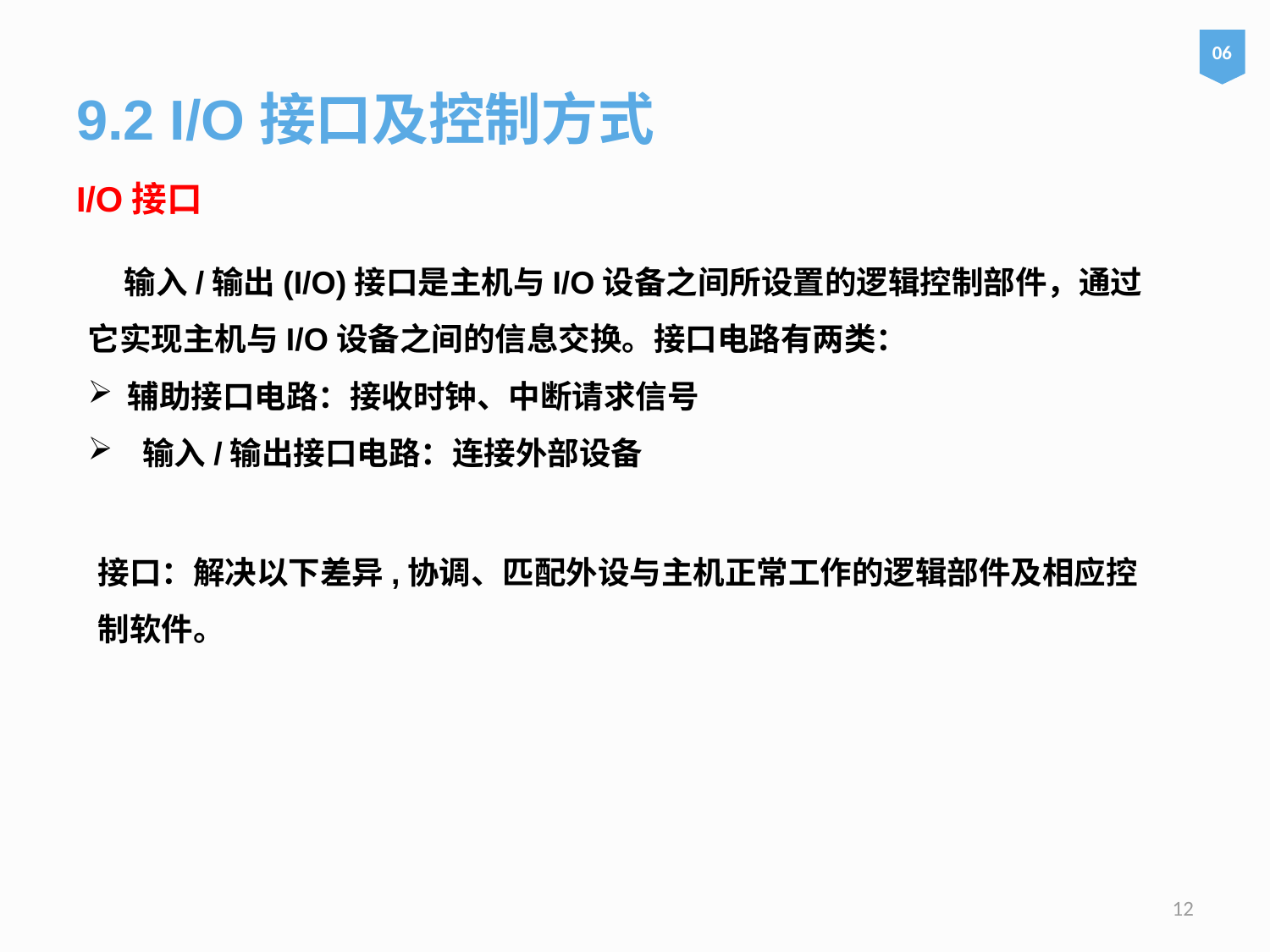

06
9.2 I/O接口及控制方式
I/O接口
    输入/输出(I/O)接口是主机与I/O设备之间所设置的逻辑控制部件，通过它实现主机与I/O设备之间的信息交换。接口电路有两类：
辅助接口电路：接收时钟、中断请求信号
 输入/输出接口电路：连接外部设备

接口：解决以下差异,协调、匹配外设与主机正常工作的逻辑部件及相应控制软件。
12